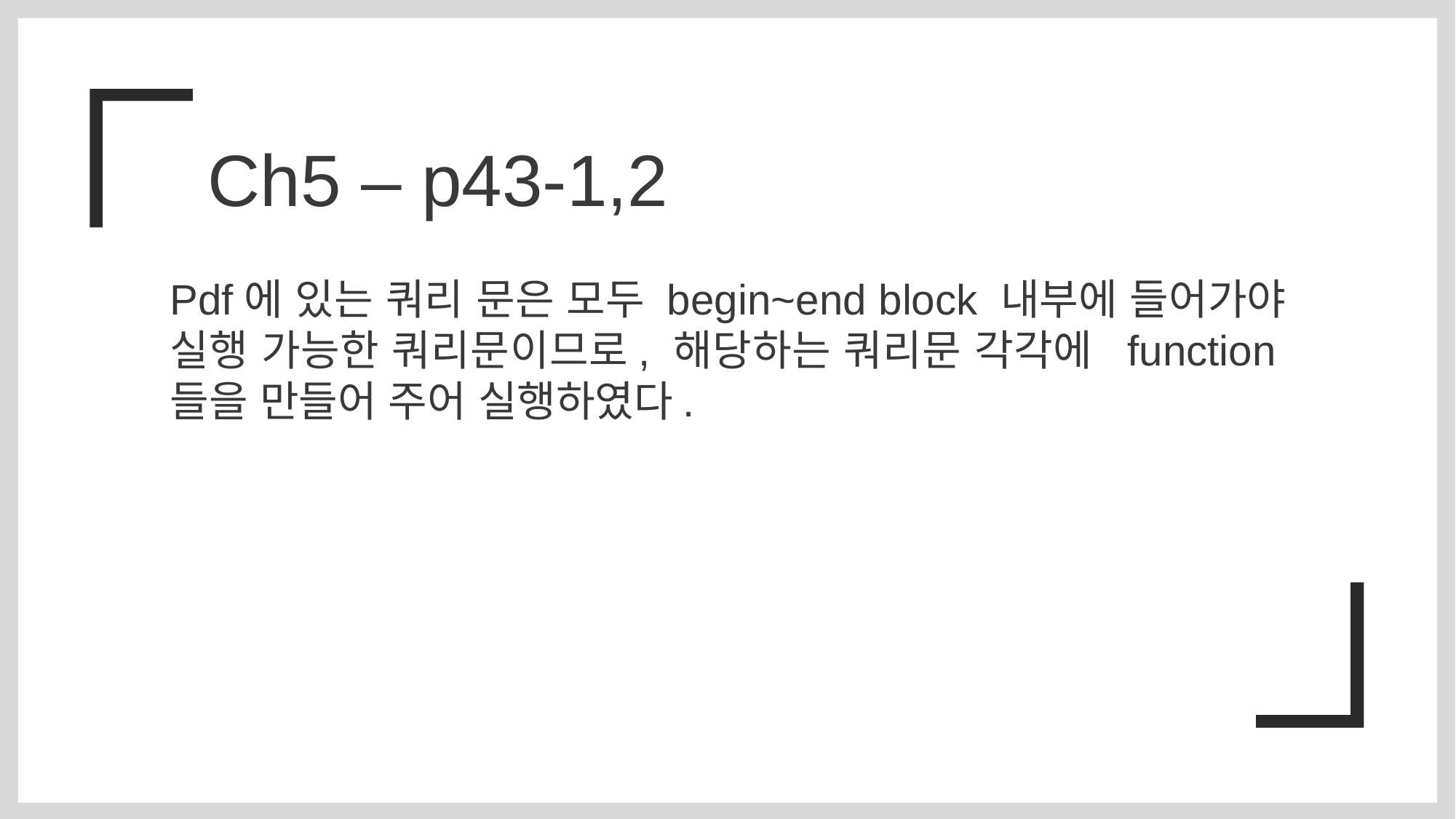

Ch5 – p43-1,2
Pdf에 있는 쿼리 문은 모두 begin~end block 내부에 들어가야 실행 가능한 쿼리문이므로, 해당하는 쿼리문 각각에  function들을 만들어 주어 실행하였다.